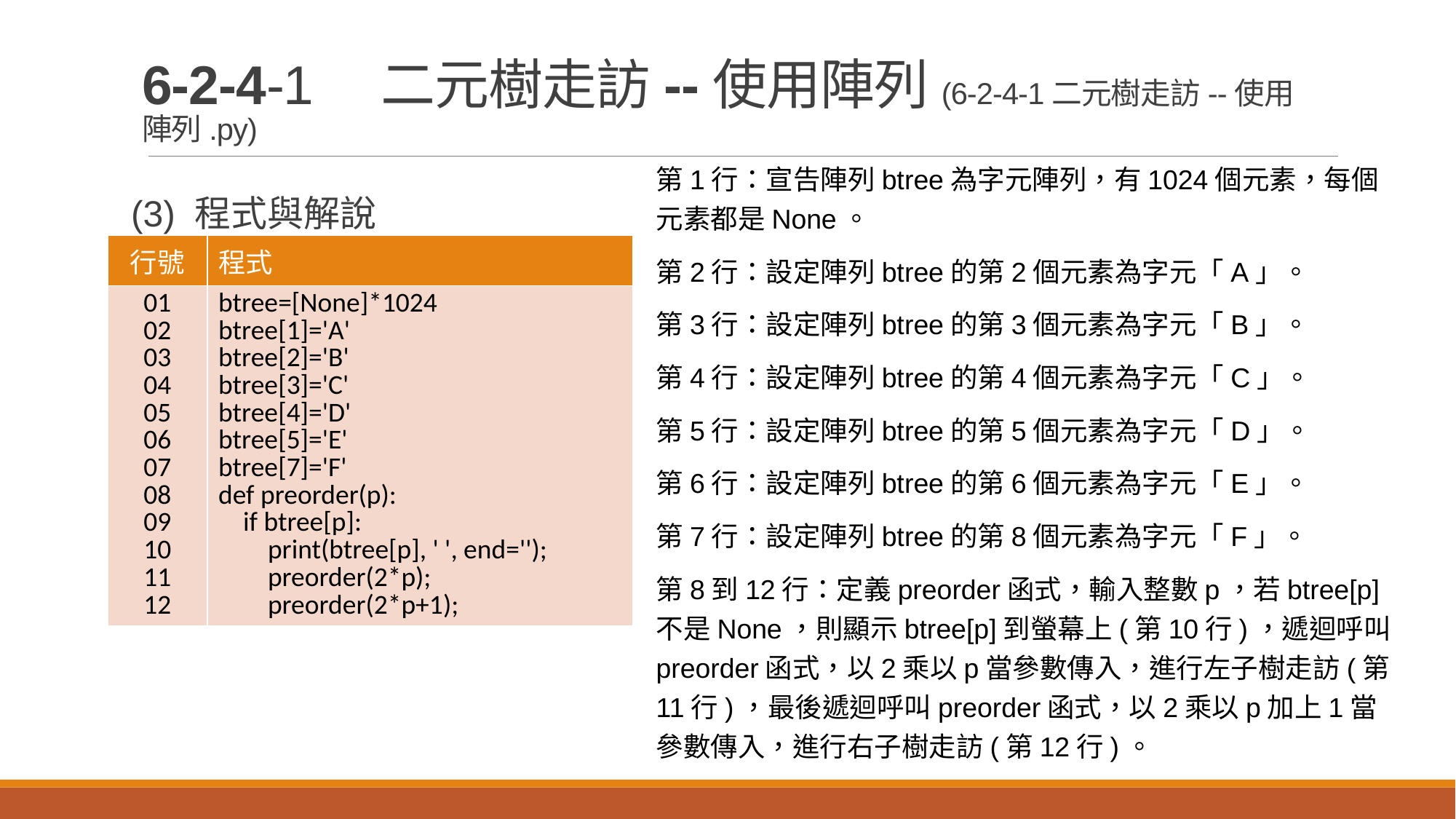

# 6-2-4-1　二元樹走訪--使用陣列(6-2-4-1二元樹走訪--使用陣列.py)
第1行：宣告陣列btree為字元陣列，有1024個元素，每個元素都是None。
第2行：設定陣列btree的第2個元素為字元「A」。
第3行：設定陣列btree的第3個元素為字元「B」。
第4行：設定陣列btree的第4個元素為字元「C」。
第5行：設定陣列btree的第5個元素為字元「D」。
第6行：設定陣列btree的第6個元素為字元「E」。
第7行：設定陣列btree的第8個元素為字元「F」。
第8到12行：定義preorder函式，輸入整數p，若btree[p]不是None，則顯示btree[p]到螢幕上(第10行)，遞迴呼叫preorder函式，以2乘以p當參數傳入，進行左子樹走訪(第11行)，最後遞迴呼叫preorder函式，以2乘以p加上1當參數傳入，進行右子樹走訪(第12行)。
(3) 程式與解說
| 行號 | 程式 |
| --- | --- |
| 01 02 03 04 05 06 07 08 09 10 11 12 | btree=[None]\*1024 btree[1]='A' btree[2]='B' btree[3]='C' btree[4]='D' btree[5]='E' btree[7]='F' def preorder(p): if btree[p]: print(btree[p], ' ', end=''); preorder(2\*p); preorder(2\*p+1); |